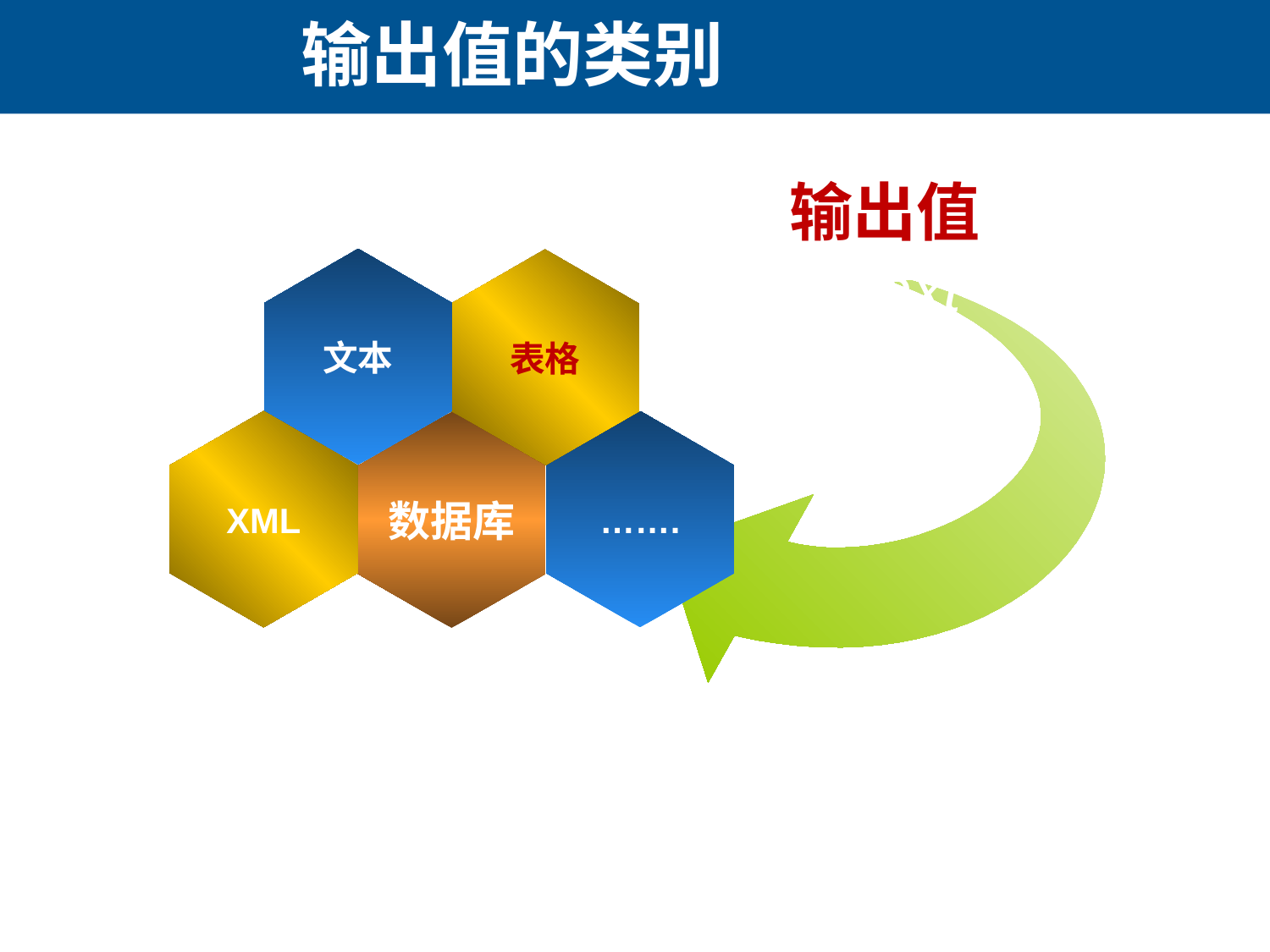

# 输出值的类别
输出值e text
文本
表格
XML
…….
数据库